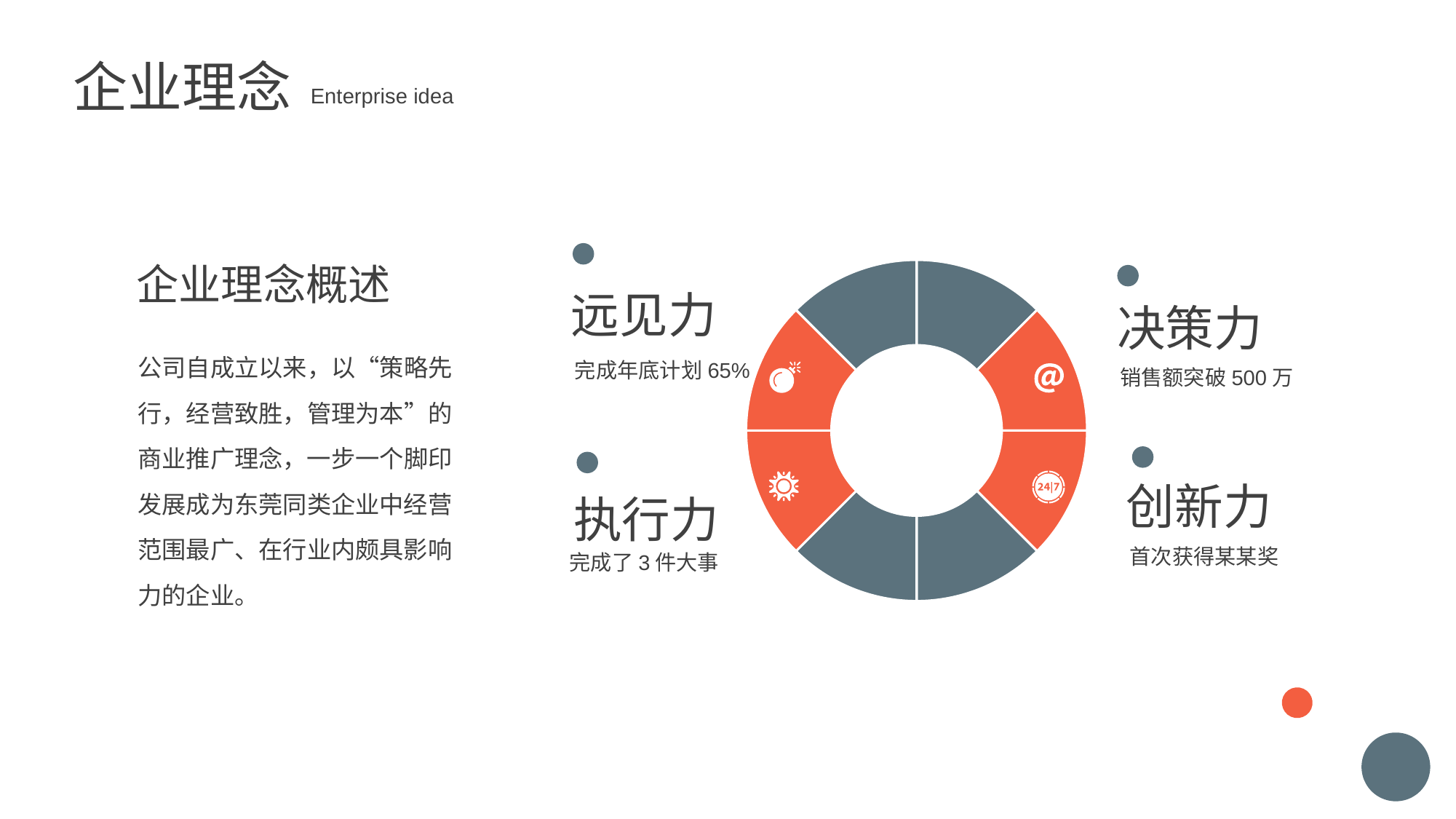

企业理念
Enterprise idea

企业理念概述

### Chart

| Category | 销售额 |
|---|---|
| 第一季度 | 1.0 |
| 第二季度 | 1.0 |
| 第三季度 | 1.0 |
| 第四季度 | 1.0 |

远见力
完成年底计划65%
决策力
销售额突破500万
公司自成立以来，以“策略先行，经营致胜，管理为本”的商业推广理念，一步一个脚印发展成为东莞同类企业中经营范围最广、在行业内颇具影响力的企业。

创新力
首次获得某某奖
执行力
完成了3件大事